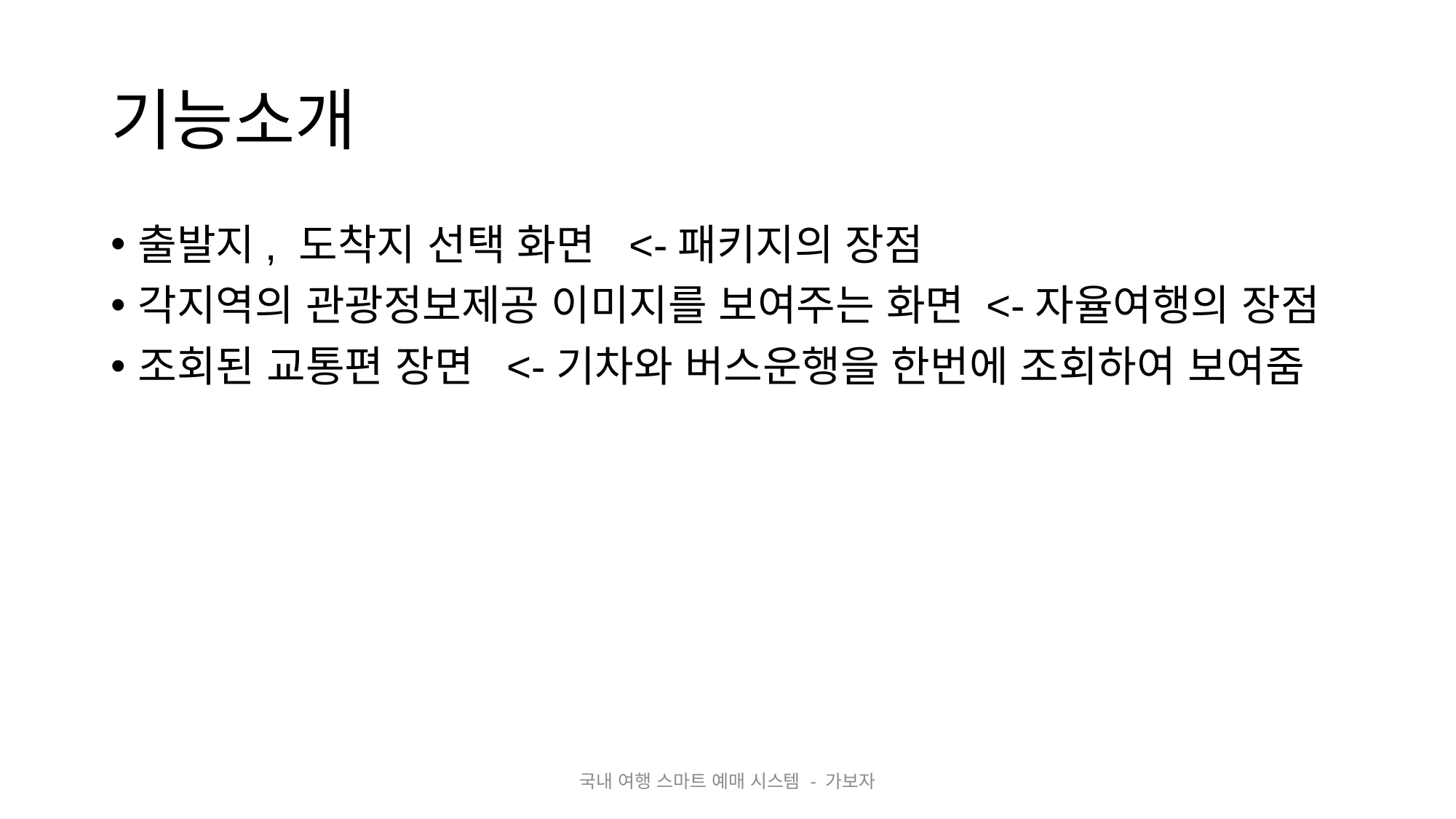

# 기능소개
출발지, 도착지 선택 화면  <-패키지의 장점
각지역의 관광정보제공 이미지를 보여주는 화면 <-자율여행의 장점
조회된 교통편 장면  <-기차와 버스운행을 한번에 조회하여 보여줌
국내 여행 스마트 예매 시스템 - 가보자